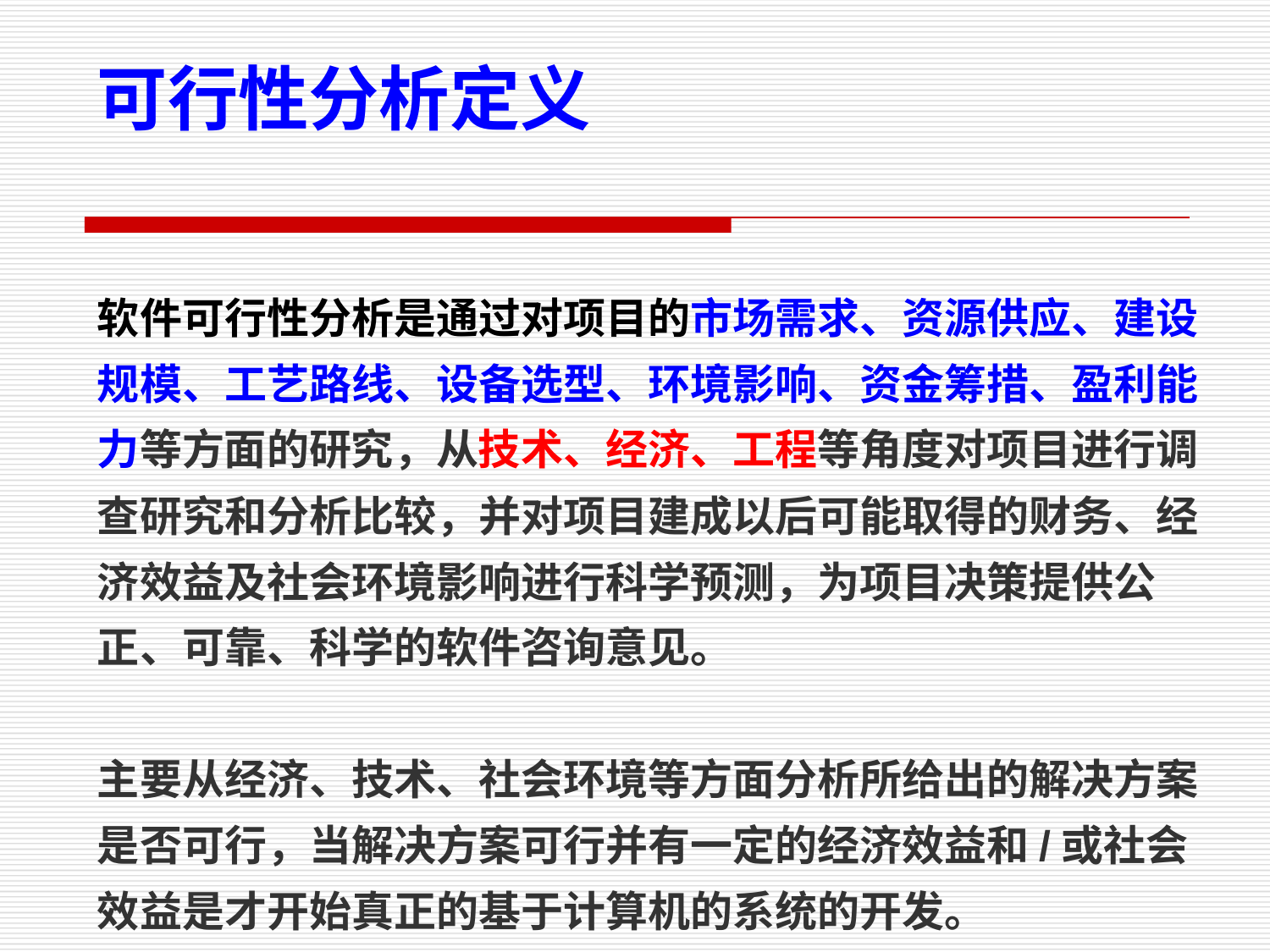

可行性分析定义
软件可行性分析是通过对项目的市场需求、资源供应、建设规模、工艺路线、设备选型、环境影响、资金筹措、盈利能力等方面的研究，从技术、经济、工程等角度对项目进行调查研究和分析比较，并对项目建成以后可能取得的财务、经济效益及社会环境影响进行科学预测，为项目决策提供公正、可靠、科学的软件咨询意见。

主要从经济、技术、社会环境等方面分析所给出的解决方案是否可行，当解决方案可行并有一定的经济效益和/或社会效益是才开始真正的基于计算机的系统的开发。